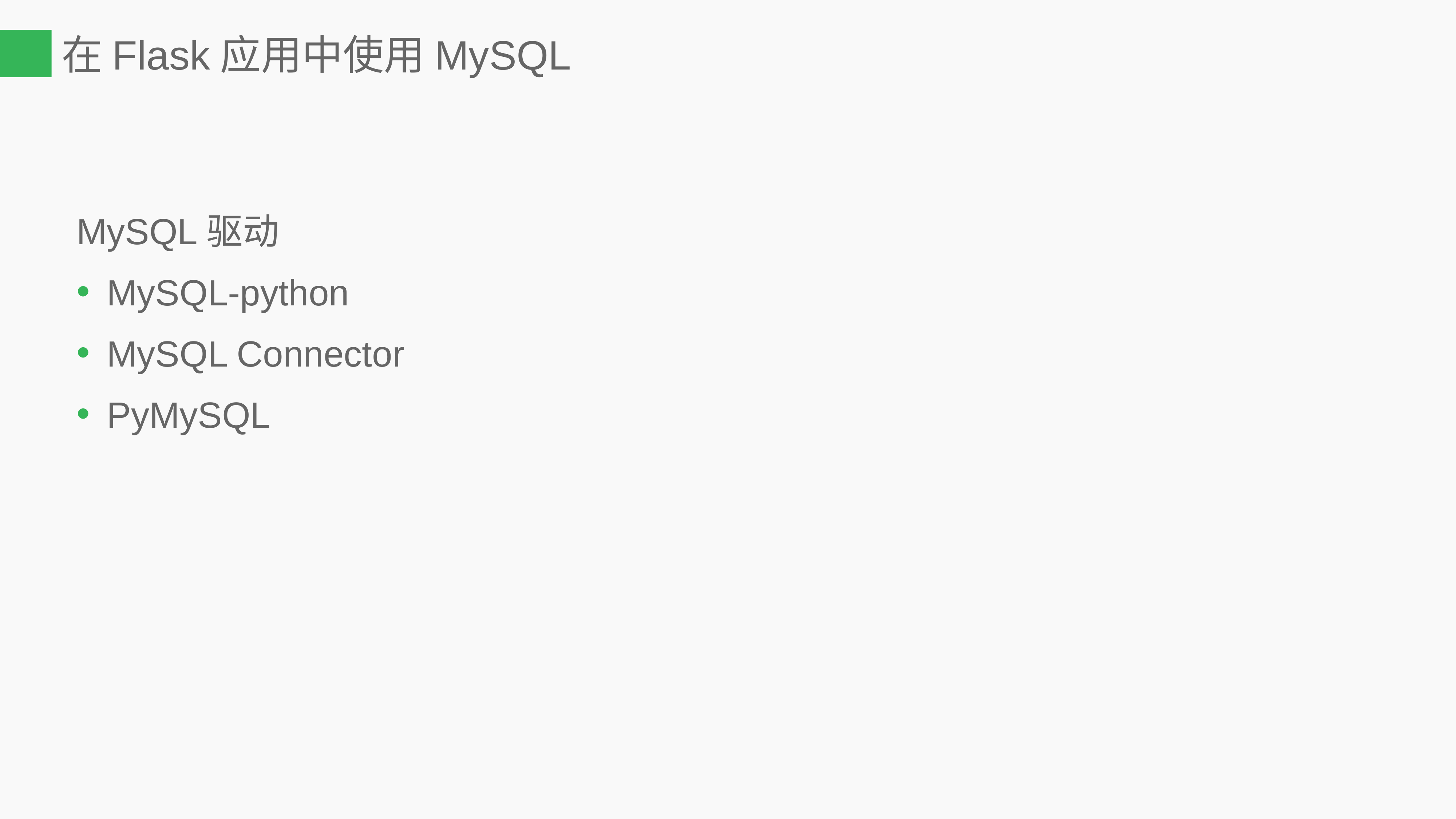

# 在Flask应用中使用MySQL
MySQL驱动
MySQL-python
MySQL Connector
PyMySQL